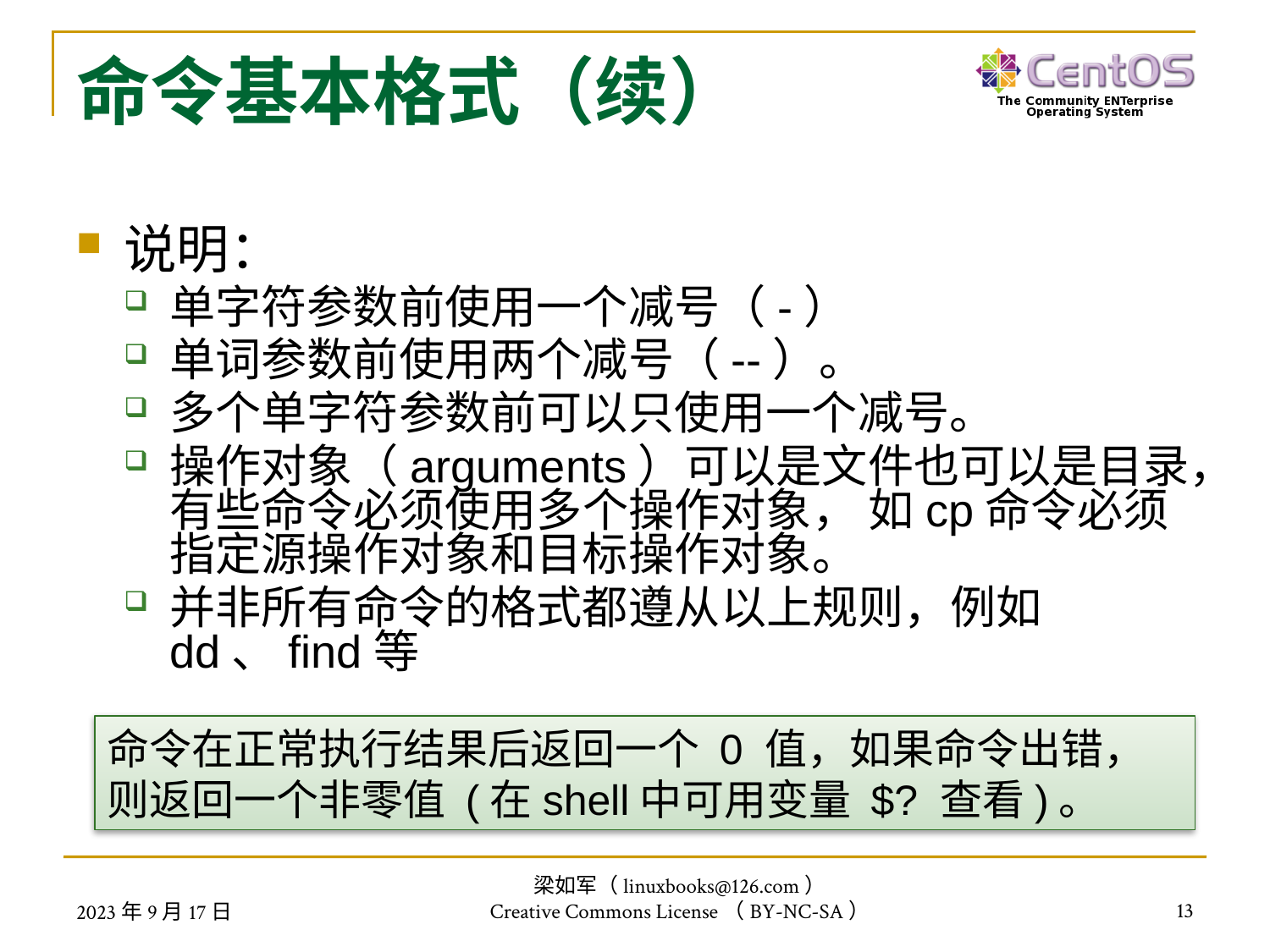

# 命令基本格式（续）
说明：
单字符参数前使用一个减号（-）
单词参数前使用两个减号（--）。
多个单字符参数前可以只使用一个减号。
操作对象（arguments）可以是文件也可以是目录，有些命令必须使用多个操作对象， 如cp命令必须指定源操作对象和目标操作对象。
并非所有命令的格式都遵从以上规则，例如dd、find等
命令在正常执行结果后返回一个 0 值，如果命令出错，则返回一个非零值 (在shell中可用变量 $? 查看)。
梁如军（linuxbooks@126.com）
Creative Commons License（BY-NC-SA）
2023年9月17日
13